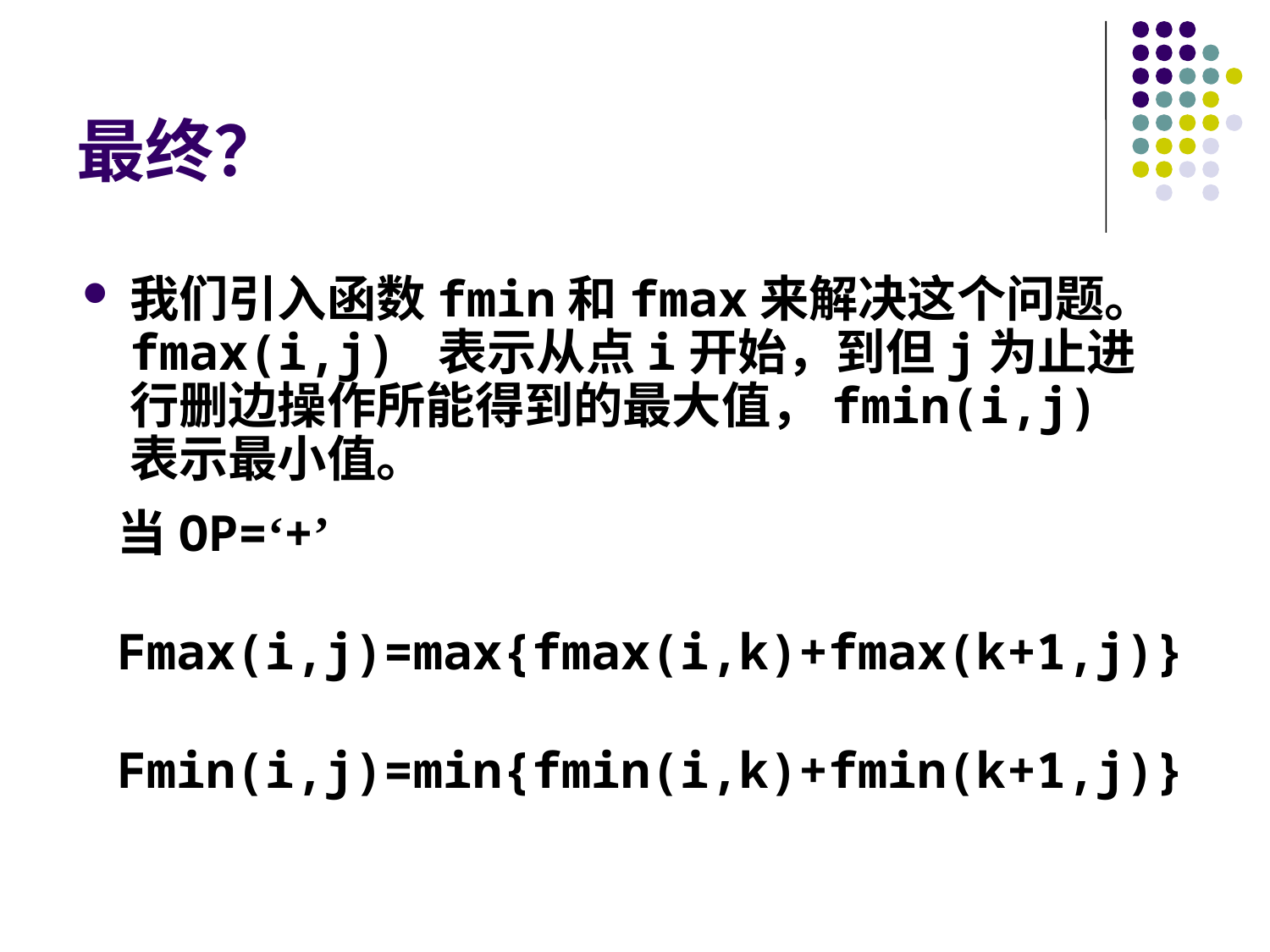

# 最终？
我们引入函数fmin和fmax来解决这个问题。fmax(i,j) 表示从点i开始，到但j为止进行删边操作所能得到的最大值，fmin(i,j) 表示最小值。

当OP=‘+’

Fmax(i,j)=max{fmax(i,k)+fmax(k+1,j)}

Fmin(i,j)=min{fmin(i,k)+fmin(k+1,j)}